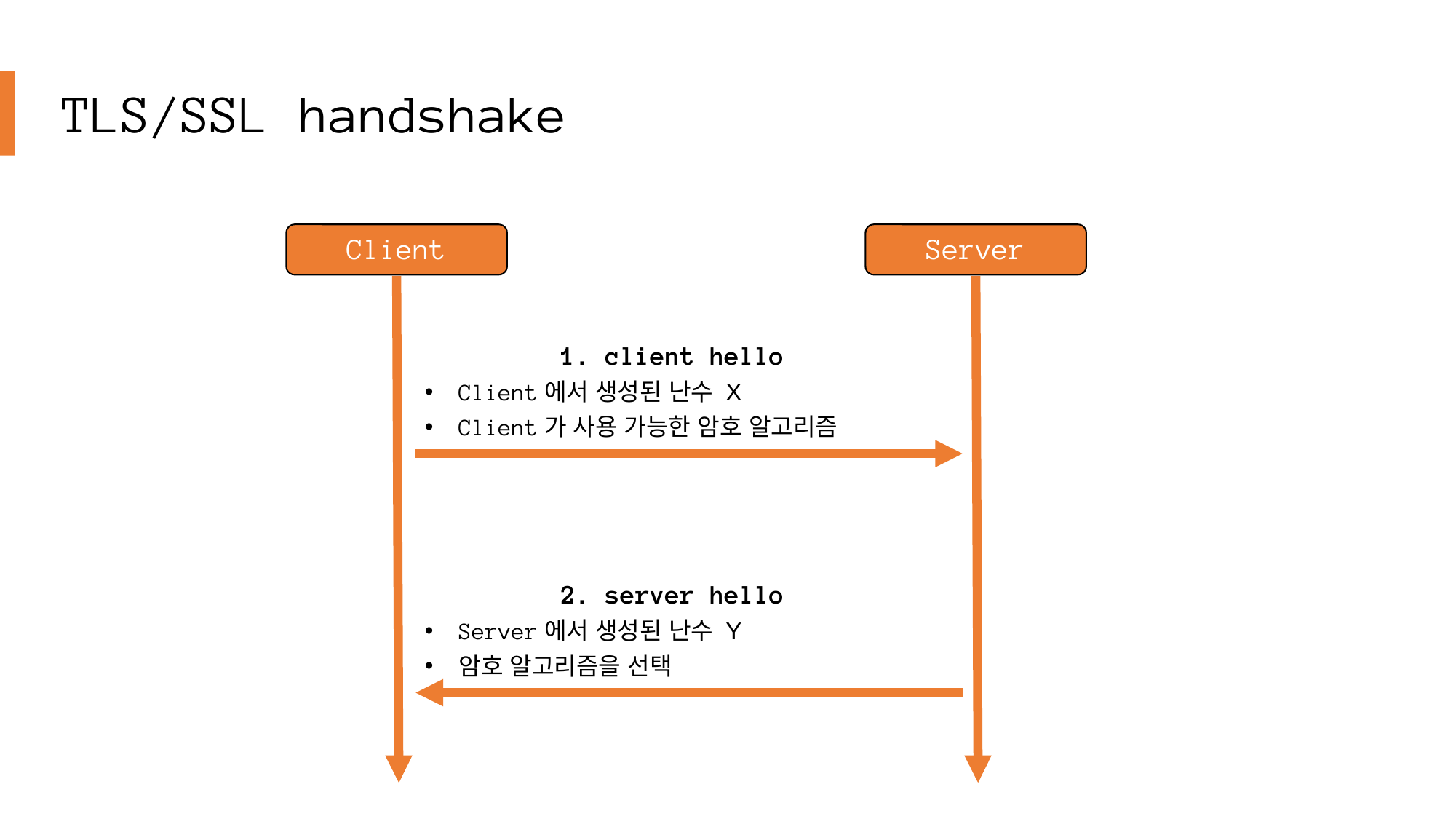

# TLS/SSL handshake

Client
Server
1. client hello
Client에서 생성된 난수 X
Client가 사용 가능한 암호 알고리즘
2. server hello
Server에서 생성된 난수 Y
암호 알고리즘을 선택